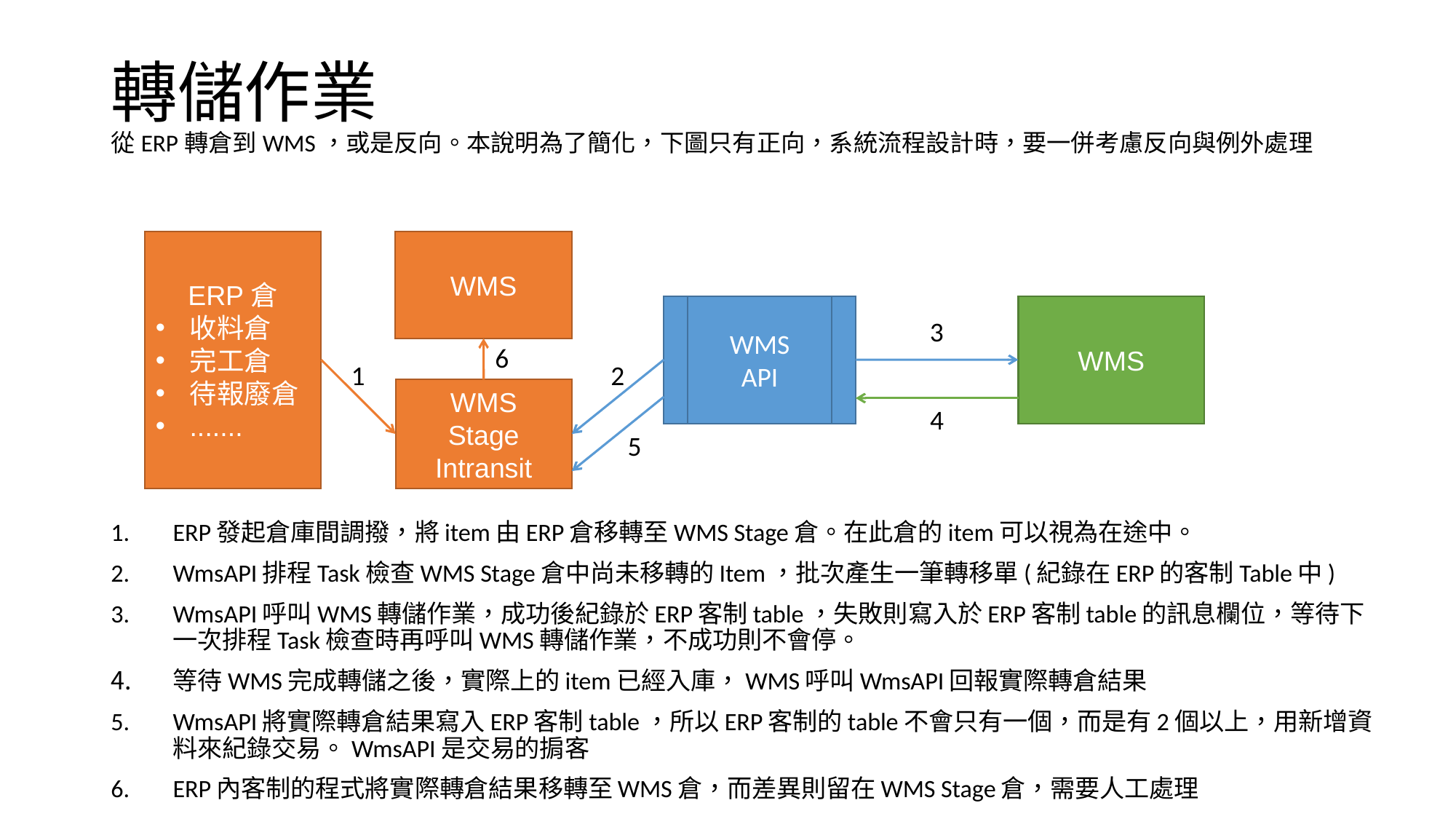

# 轉儲作業 從ERP轉倉到WMS，或是反向。本說明為了簡化，下圖只有正向，系統流程設計時，要一併考慮反向與例外處理
ERP倉
收料倉
完工倉
待報廢倉
.......
WMS
WMS
API
WMS
3
6
1
2
WMS
Stage
Intransit
4
5
ERP發起倉庫間調撥，將item由ERP倉移轉至WMS Stage倉。在此倉的item可以視為在途中。
WmsAPI排程Task檢查WMS Stage倉中尚未移轉的Item，批次產生一筆轉移單(紀錄在ERP的客制Table中)
WmsAPI呼叫WMS轉儲作業，成功後紀錄於ERP客制table，失敗則寫入於ERP客制table的訊息欄位，等待下一次排程Task檢查時再呼叫WMS轉儲作業，不成功則不會停。
等待WMS完成轉儲之後，實際上的item已經入庫，WMS呼叫WmsAPI回報實際轉倉結果
WmsAPI將實際轉倉結果寫入ERP客制table，所以ERP客制的table不會只有一個，而是有2個以上，用新增資料來紀錄交易。WmsAPI是交易的掮客
ERP內客制的程式將實際轉倉結果移轉至WMS倉，而差異則留在WMS Stage倉，需要人工處理